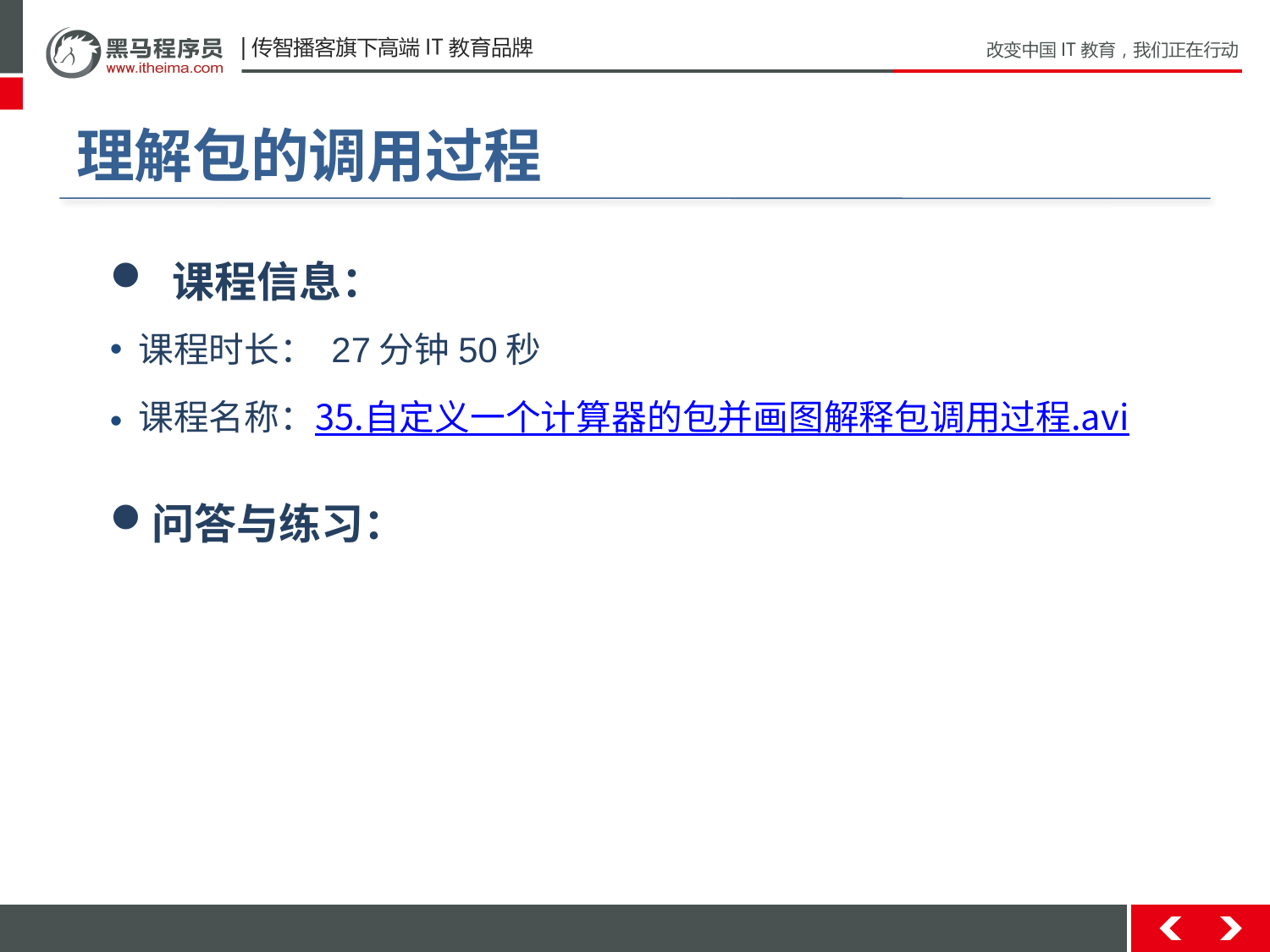

# 理解包的调用过程
 课程信息：
 课程时长： 27分钟50秒
 课程名称：35.自定义一个计算器的包并画图解释包调用过程.avi
问答与练习：